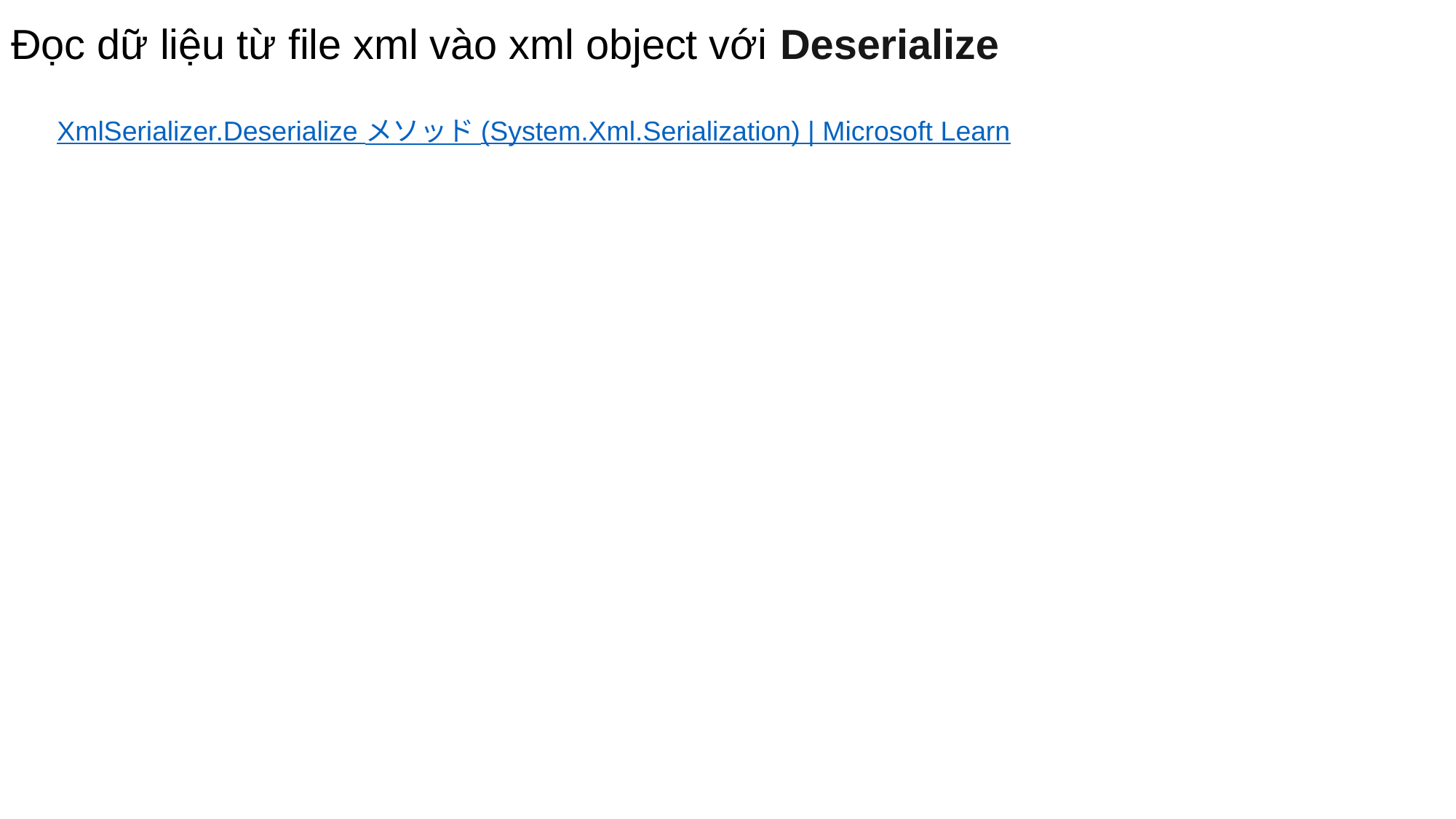

# Đọc dữ liệu từ file xml vào xml object với Deserialize
XmlSerializer.Deserialize メソッド (System.Xml.Serialization) | Microsoft Learn